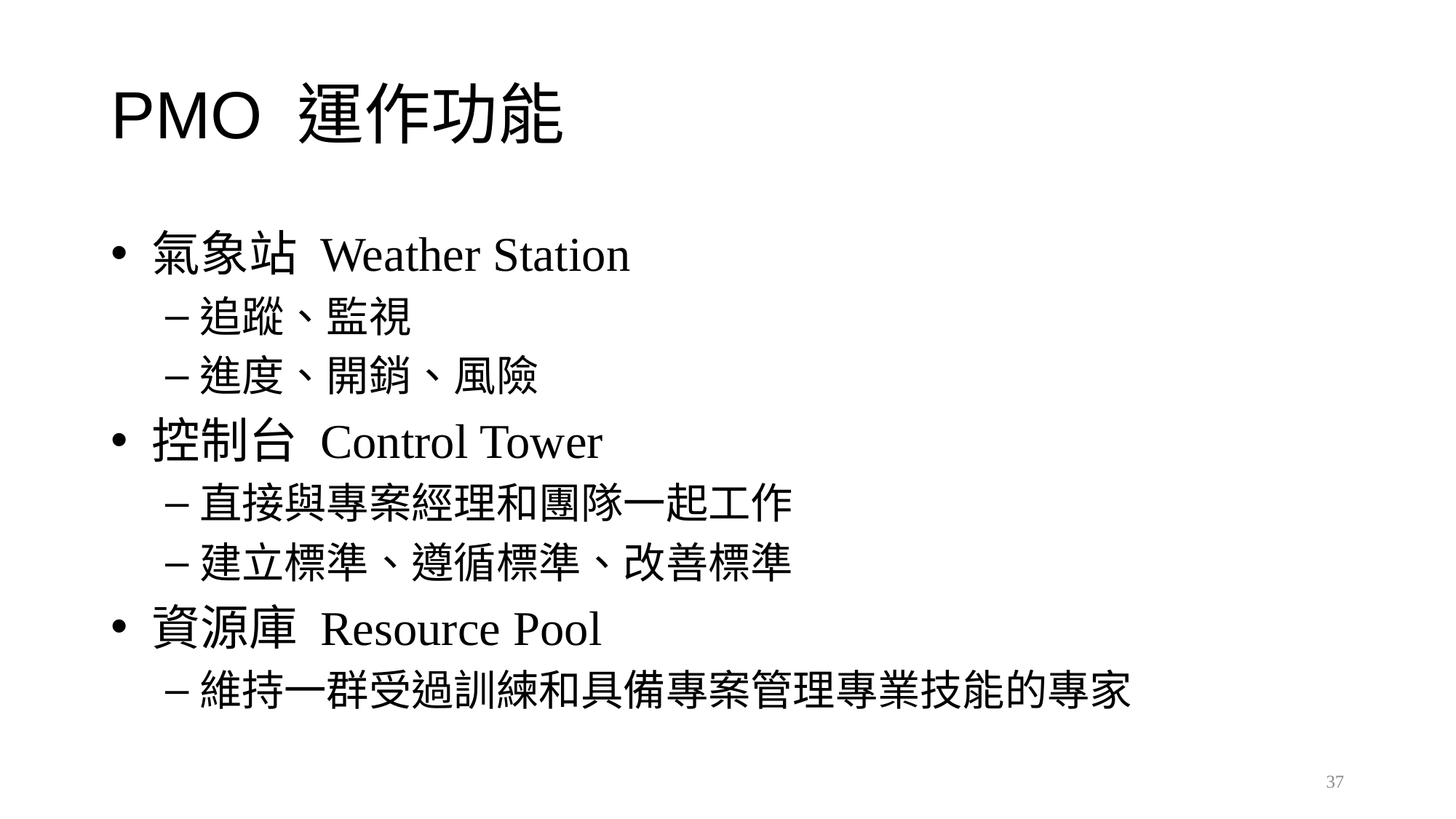

# PMO 運作功能
氣象站 Weather Station
追蹤、監視
進度、開銷、風險
控制台 Control Tower
直接與專案經理和團隊一起工作
建立標準、遵循標準、改善標準
資源庫 Resource Pool
維持一群受過訓練和具備專案管理專業技能的專家
37